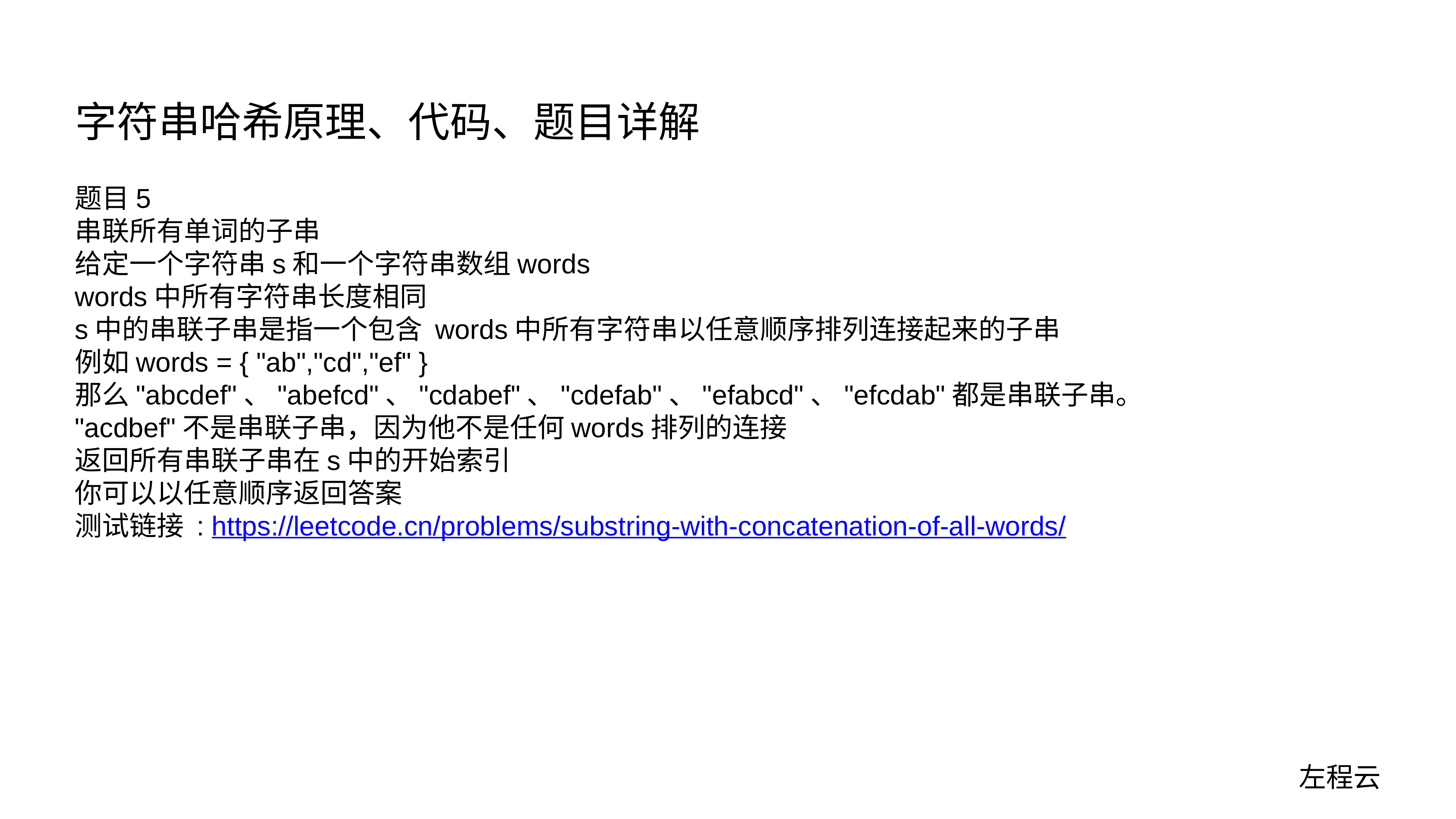

# 字符串哈希原理、代码、题目详解
题目5
串联所有单词的子串
给定一个字符串s和一个字符串数组words
words中所有字符串长度相同
s中的串联子串是指一个包含 words中所有字符串以任意顺序排列连接起来的子串
例如words = { "ab","cd","ef" }
那么"abcdef"、"abefcd"、"cdabef"、"cdefab"、"efabcd"、"efcdab"都是串联子串。
"acdbef"不是串联子串，因为他不是任何words排列的连接
返回所有串联子串在s中的开始索引
你可以以任意顺序返回答案
测试链接 : https://leetcode.cn/problems/substring-with-concatenation-of-all-words/
左程云